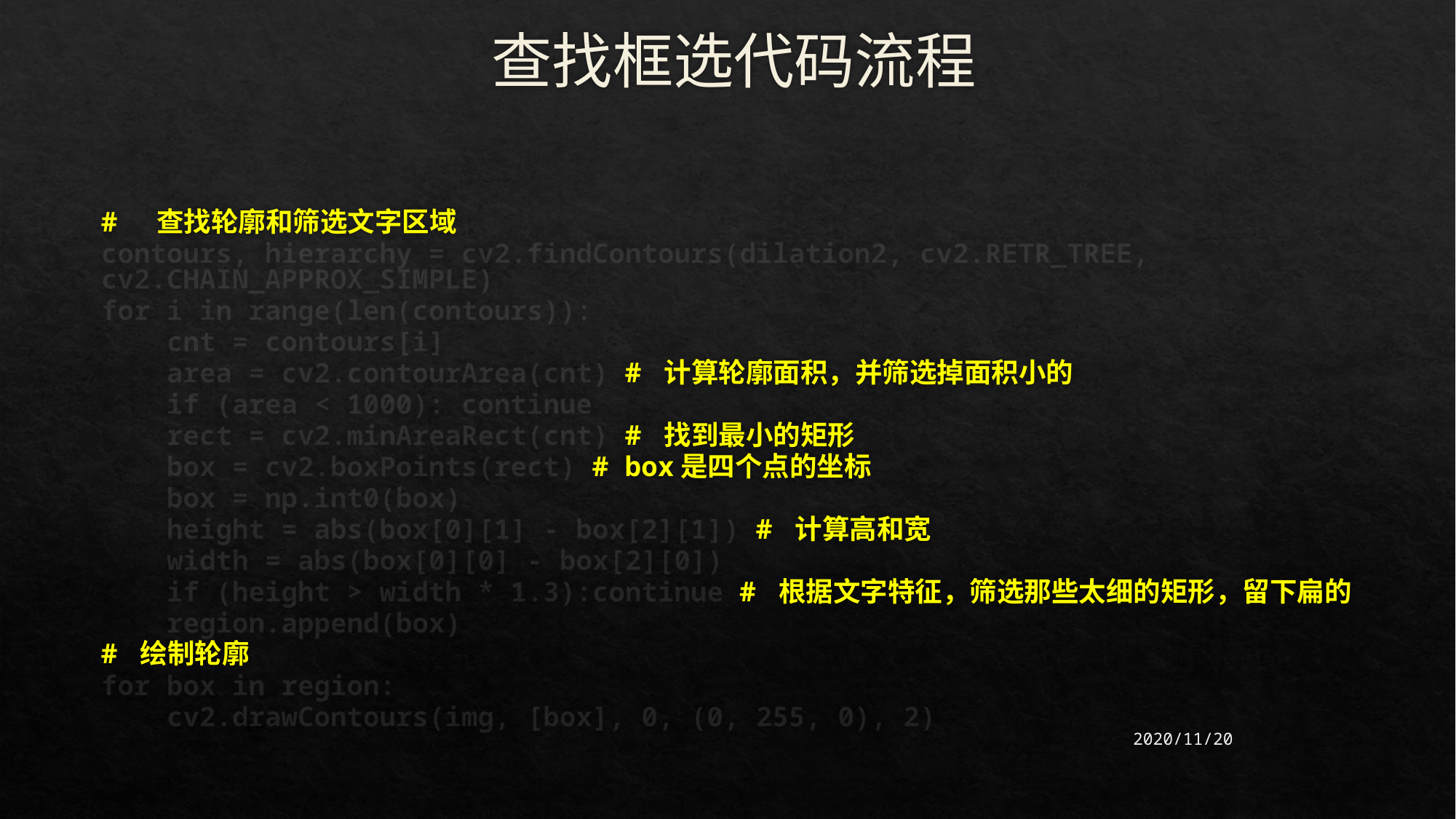

# 查找框选代码流程
#  查找轮廓和筛选文字区域
contours, hierarchy = cv2.findContours(dilation2, cv2.RETR_TREE, cv2.CHAIN_APPROX_SIMPLE)
for i in range(len(contours)):
    cnt = contours[i]
    area = cv2.contourArea(cnt) # 计算轮廓面积，并筛选掉面积小的
    if (area < 1000): continue
    rect = cv2.minAreaRect(cnt) # 找到最小的矩形
    box = cv2.boxPoints(rect) # box是四个点的坐标
    box = np.int0(box)
    height = abs(box[0][1] - box[2][1]) # 计算高和宽
    width = abs(box[0][0] - box[2][0])
    if (height > width * 1.3):continue # 根据文字特征，筛选那些太细的矩形，留下扁的
    region.append(box)
# 绘制轮廓
for box in region:
    cv2.drawContours(img, [box], 0, (0, 255, 0), 2)
2020/11/20